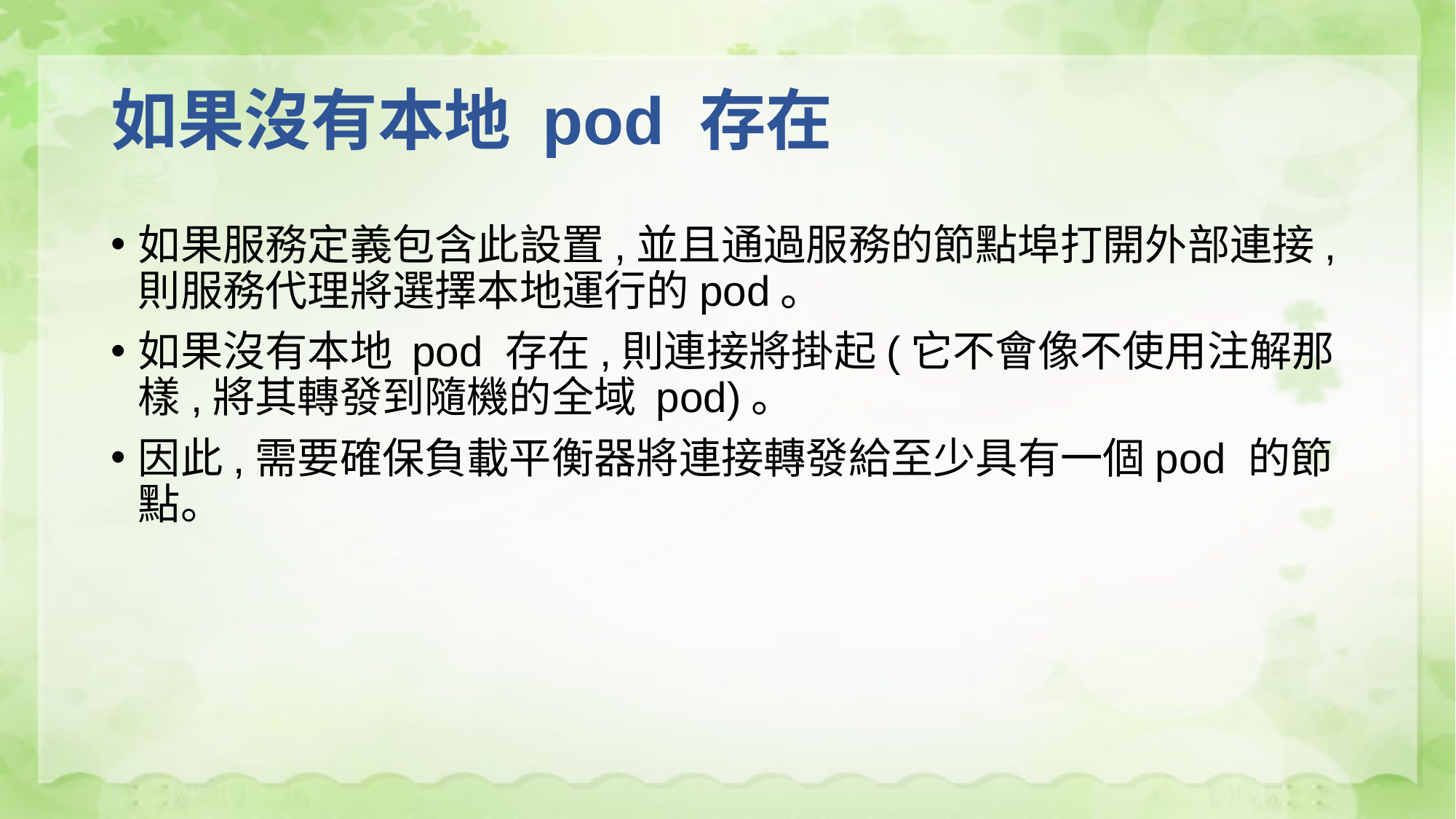

# 如果沒有本地 pod 存在
如果服務定義包含此設置,並且通過服務的節點埠打開外部連接,則服務代理將選擇本地運行的pod。
如果沒有本地 pod 存在,則連接將掛起(它不會像不使用注解那樣,將其轉發到隨機的全域 pod)。
因此,需要確保負載平衡器將連接轉發給至少具有一個pod 的節點。